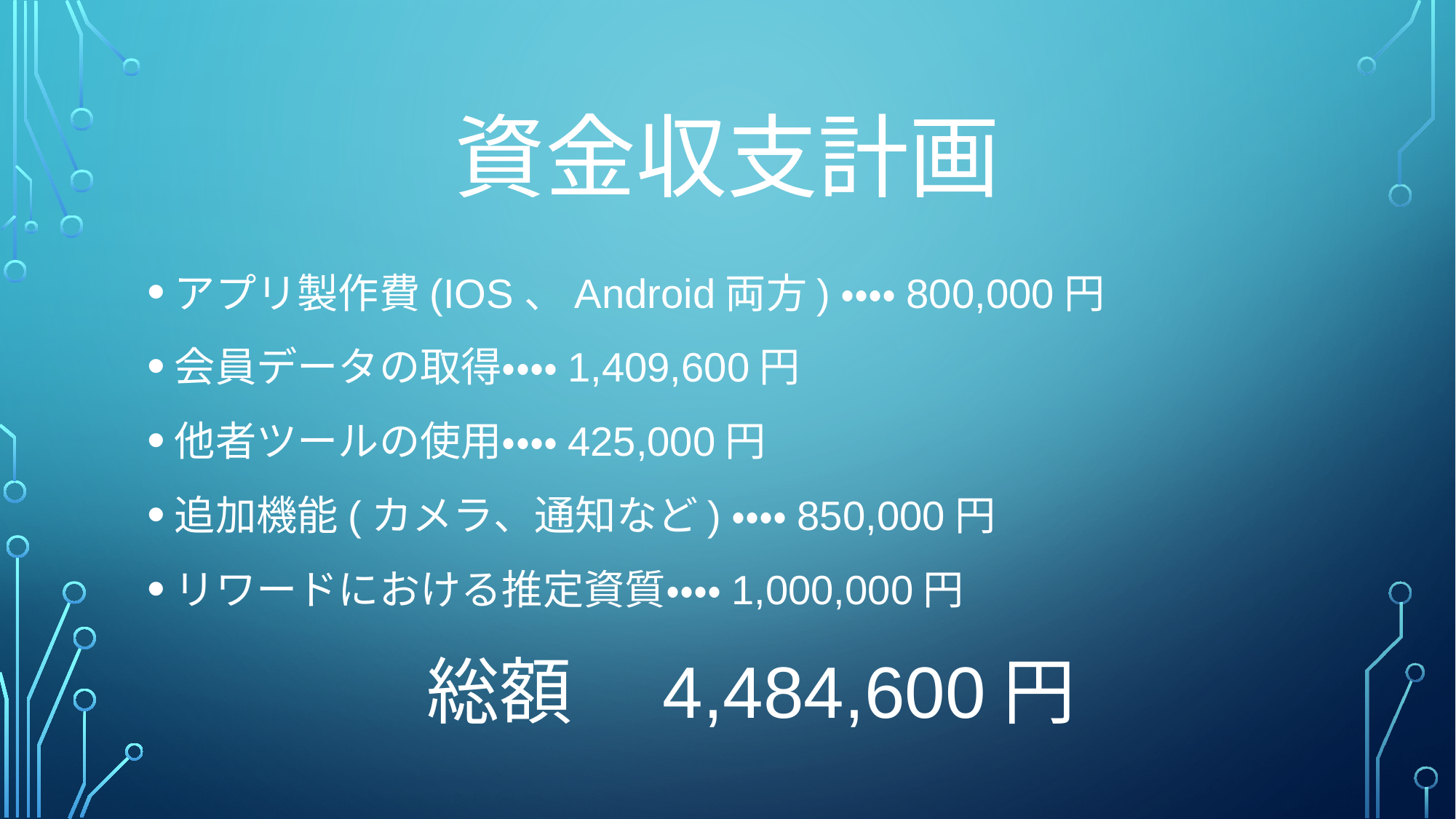

# 資金収支計画
アプリ製作費(IOS、Android両方)・・・・800,000円
会員データの取得・・・・1,409,600円
他者ツールの使用・・・・425,000円
追加機能(カメラ、通知など)・・・・850,000円
リワードにおける推定資質・・・・1,000,000円
総額　4,484,600円